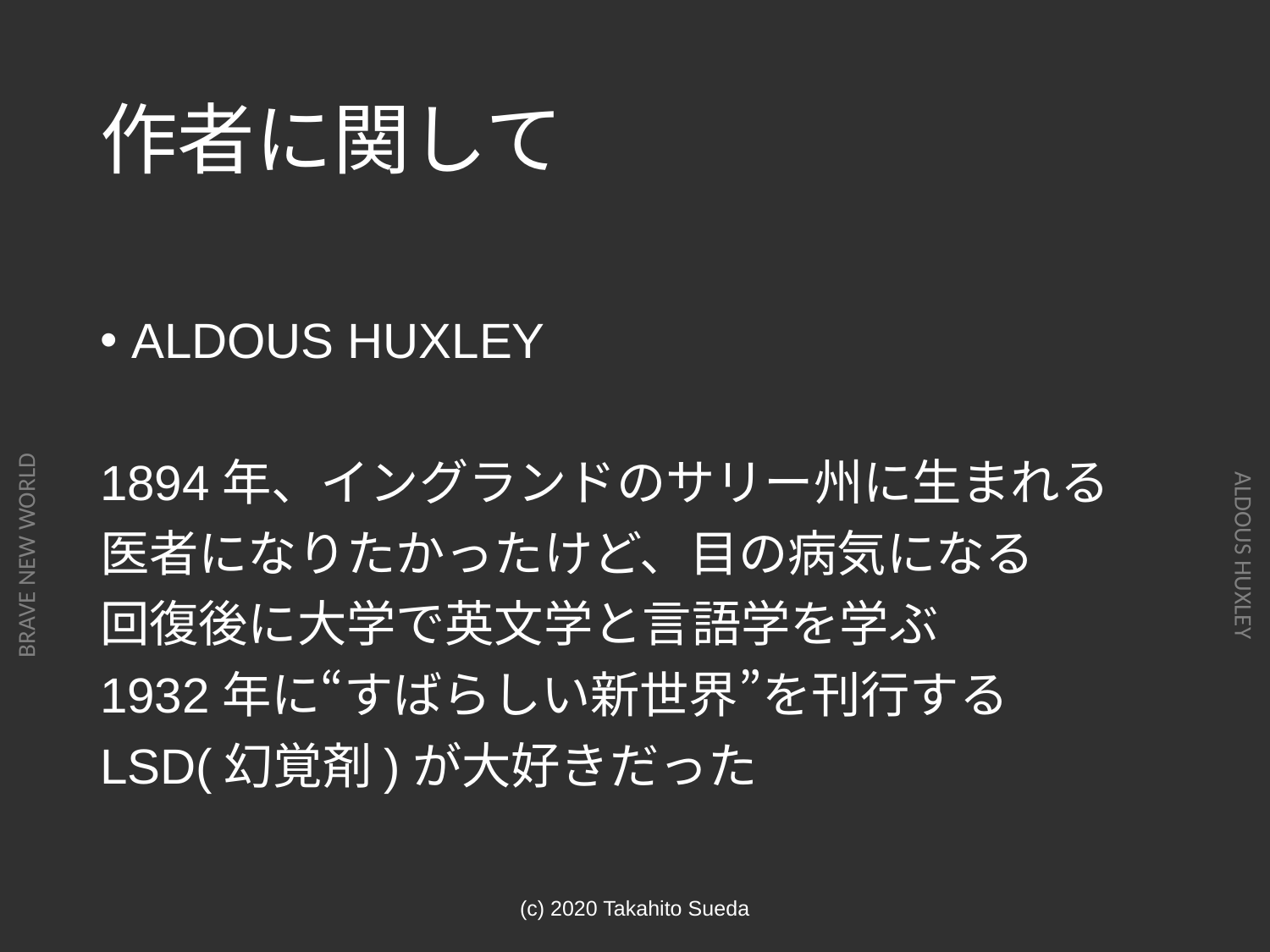

# 作者に関して
ALDOUS HUXLEY

1894年、イングランドのサリー州に生まれる
医者になりたかったけど、目の病気になる
回復後に大学で英文学と言語学を学ぶ
1932年に“すばらしい新世界”を刊行する
LSD(幻覚剤)が大好きだった
(c) 2020 Takahito Sueda